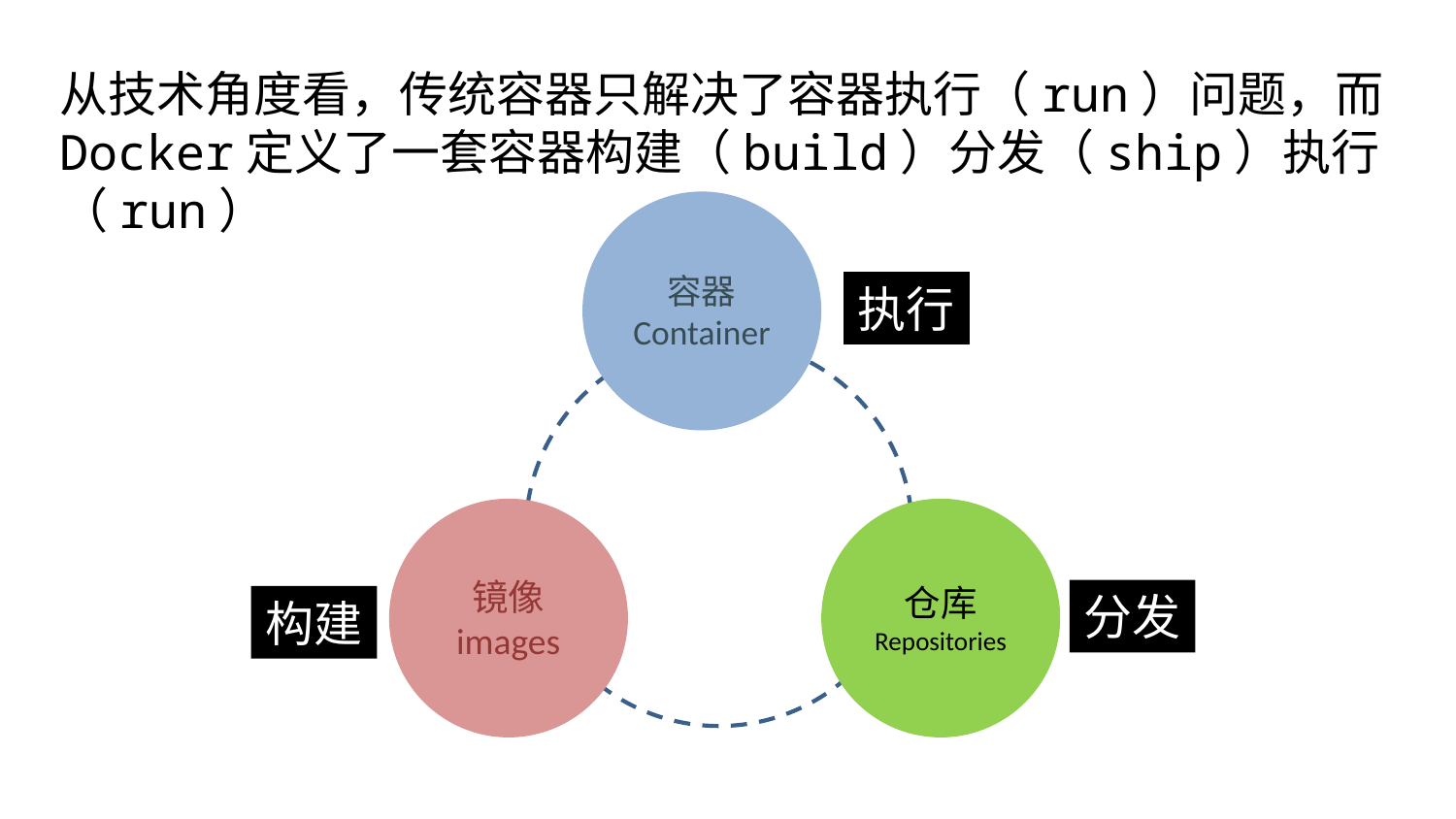

从技术角度看，传统容器只解决了容器执行（run）问题，而Docker定义了一套容器构建（build）分发（ship）执行（run）

容器
Container
执行

镜像
images
仓库
Repositories
分发
构建